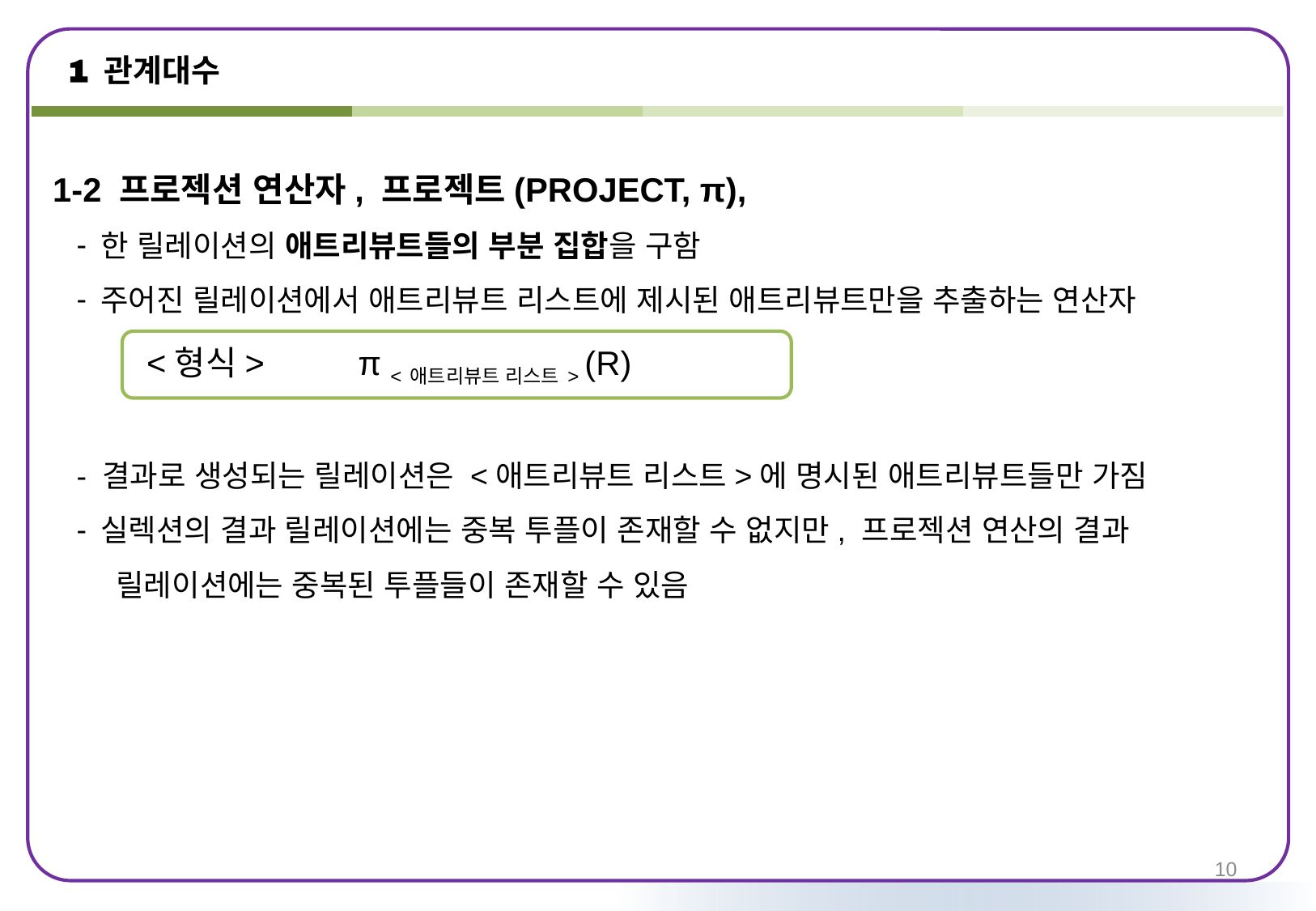

# 1 관계대수
1-2 프로젝션 연산자, 프로젝트(PROJECT, π),
한 릴레이션의 애트리뷰트들의 부분 집합을 구함
주어진 릴레이션에서 애트리뷰트 리스트에 제시된 애트리뷰트만을 추출하는 연산자

- 결과로 생성되는 릴레이션은 <애트리뷰트 리스트>에 명시된 애트리뷰트들만 가짐
실렉션의 결과 릴레이션에는 중복 투플이 존재할 수 없지만, 프로젝션 연산의 결과
 릴레이션에는 중복된 투플들이 존재할 수 있음

 <형식>          π <애트리뷰트 리스트> (R)
10